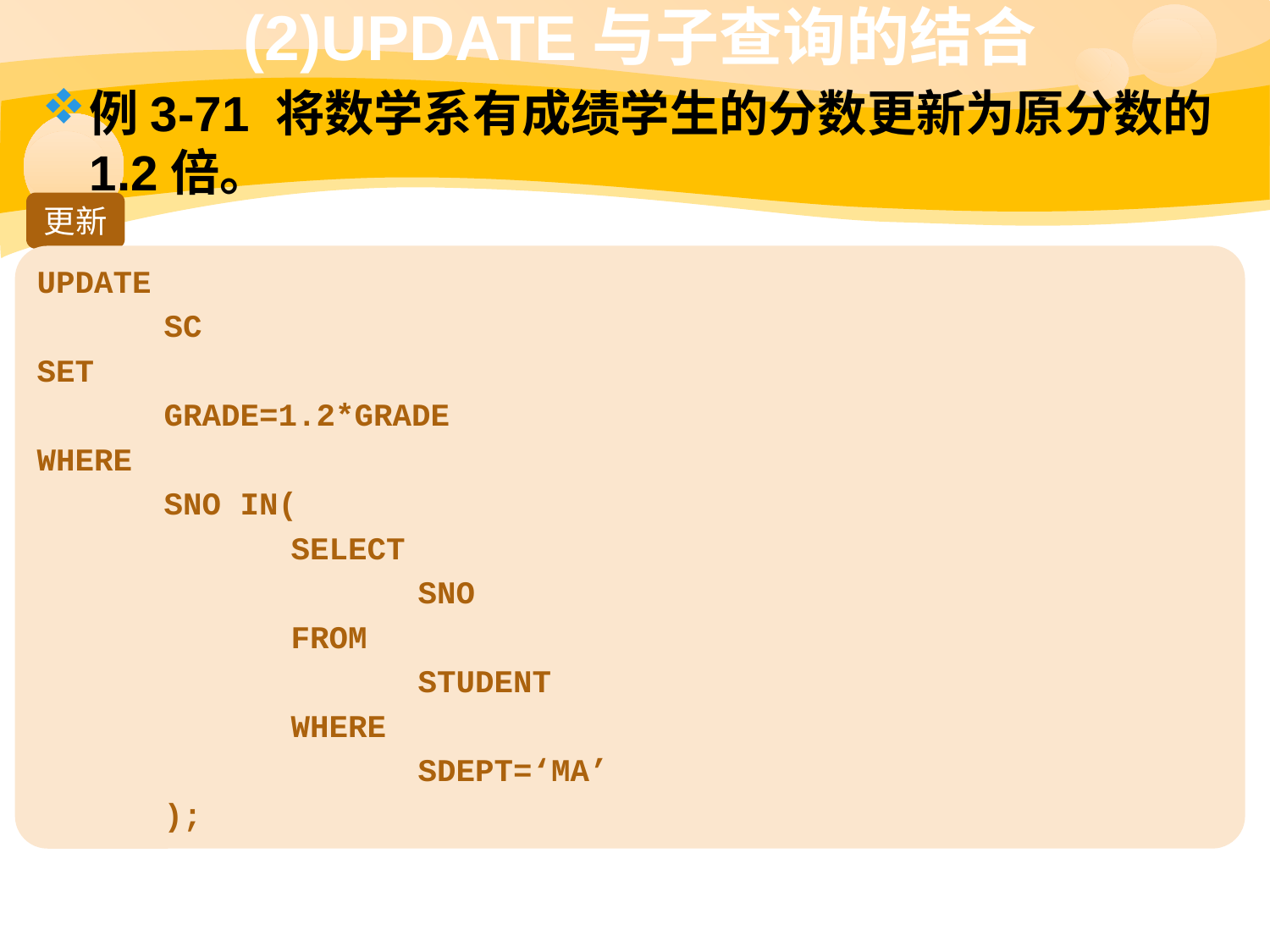

# (2)UPDATE与子查询的结合
例3-71 将数学系有成绩学生的分数更新为原分数的1.2倍。
更新
UPDATE
	SC
SET
	GRADE=1.2*GRADE
WHERE
	SNO IN(
		SELECT
			SNO
		FROM
			STUDENT
		WHERE
			SDEPT=‘MA’
	);